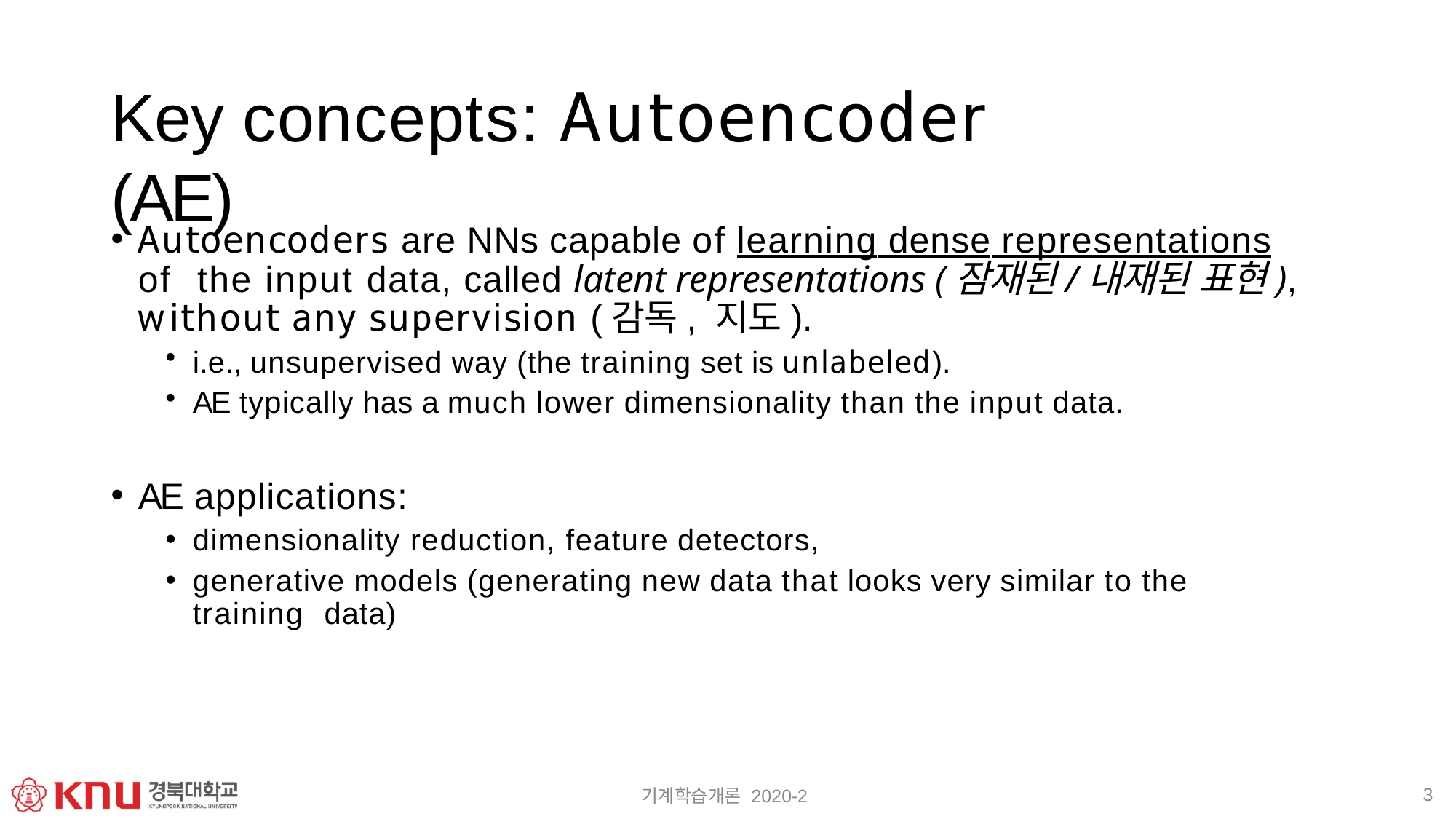

# Key concepts: Autoencoder (AE)
Autoencoders are NNs capable of learning dense representations of  the input data, called latent representations (잠재된/내재된 표현),  without any supervision (감독, 지도).
i.e., unsupervised way (the training set is unlabeled).
AE typically has a much lower dimensionality than the input data.

AE applications:
dimensionality reduction, feature detectors,
generative models (generating new data that looks very similar to the training  data)
3
기계학습개론 2020-2